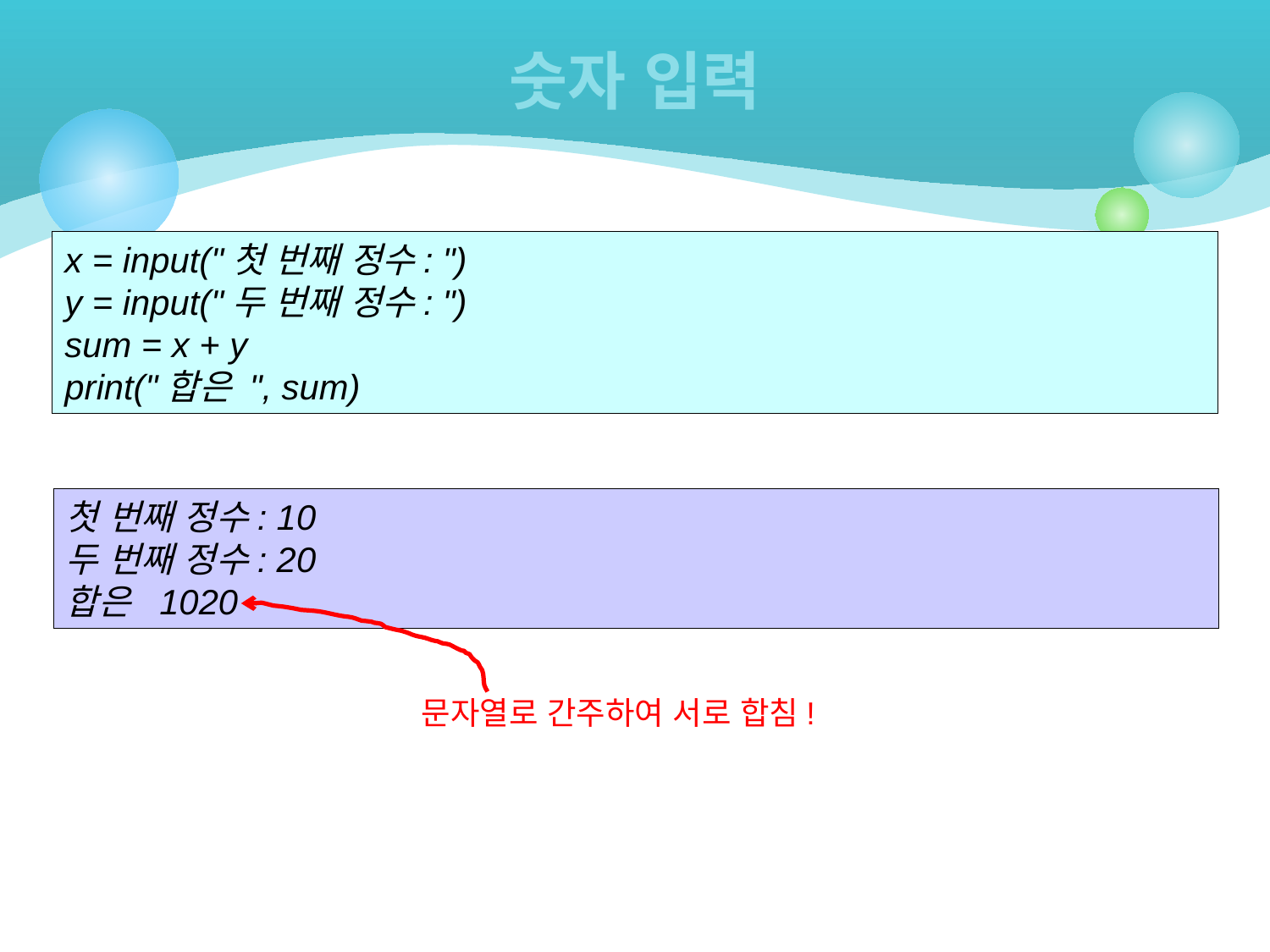

# 숫자 입력

x = input("첫 번째 정수: ")
y = input("두 번째 정수: ")
sum = x + y
print("합은 ", sum)
첫 번째 정수: 10
두 번째 정수: 20
합은  1020

문자열로 간주하여 서로 합침!